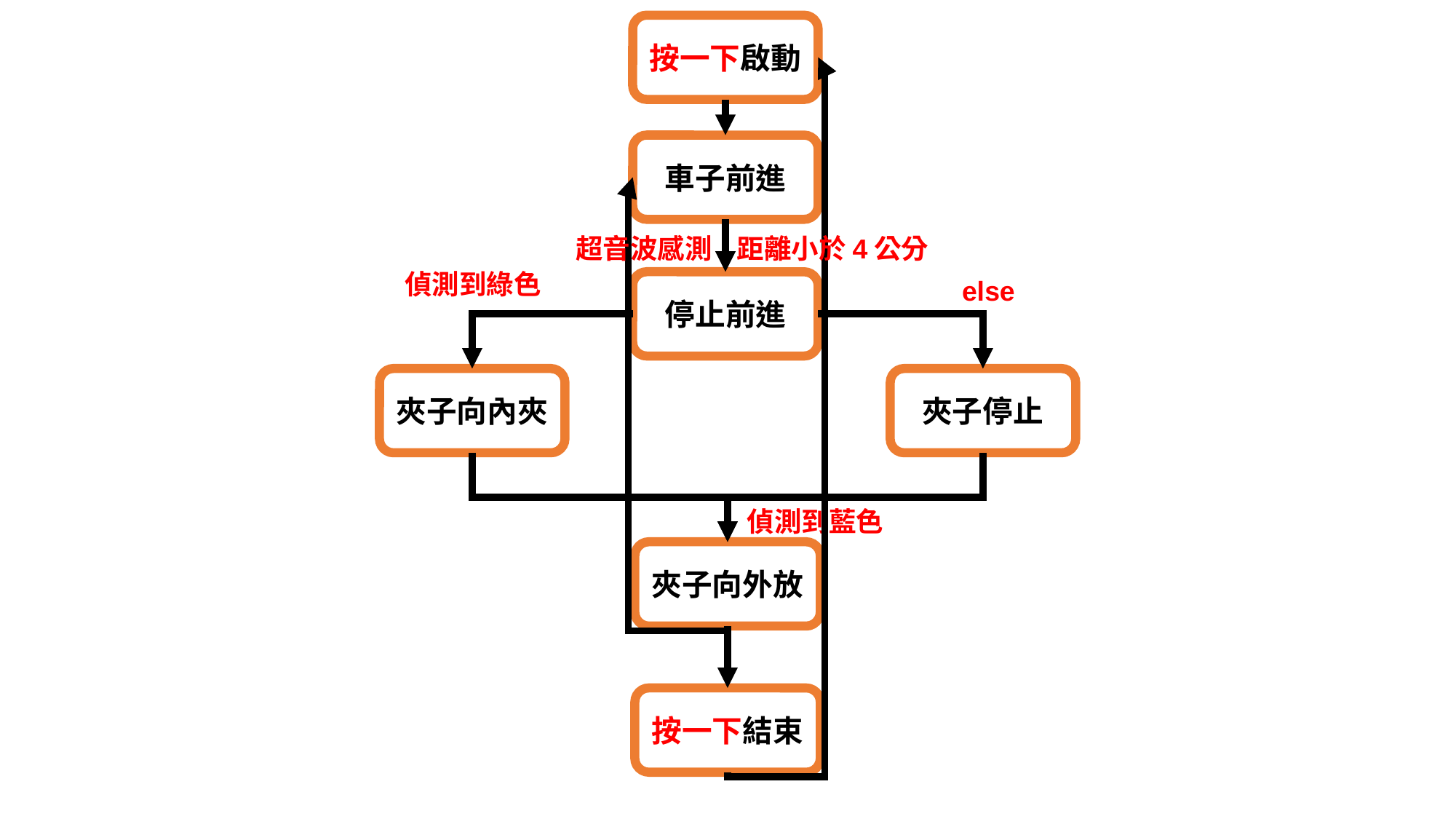

按一下啟動
車子前進
超音波感測    距離小於4公分
偵測到綠色
else
停止前進
夾子向內夾
夾子停止
偵測到藍色
夾子向外放
按一下結束